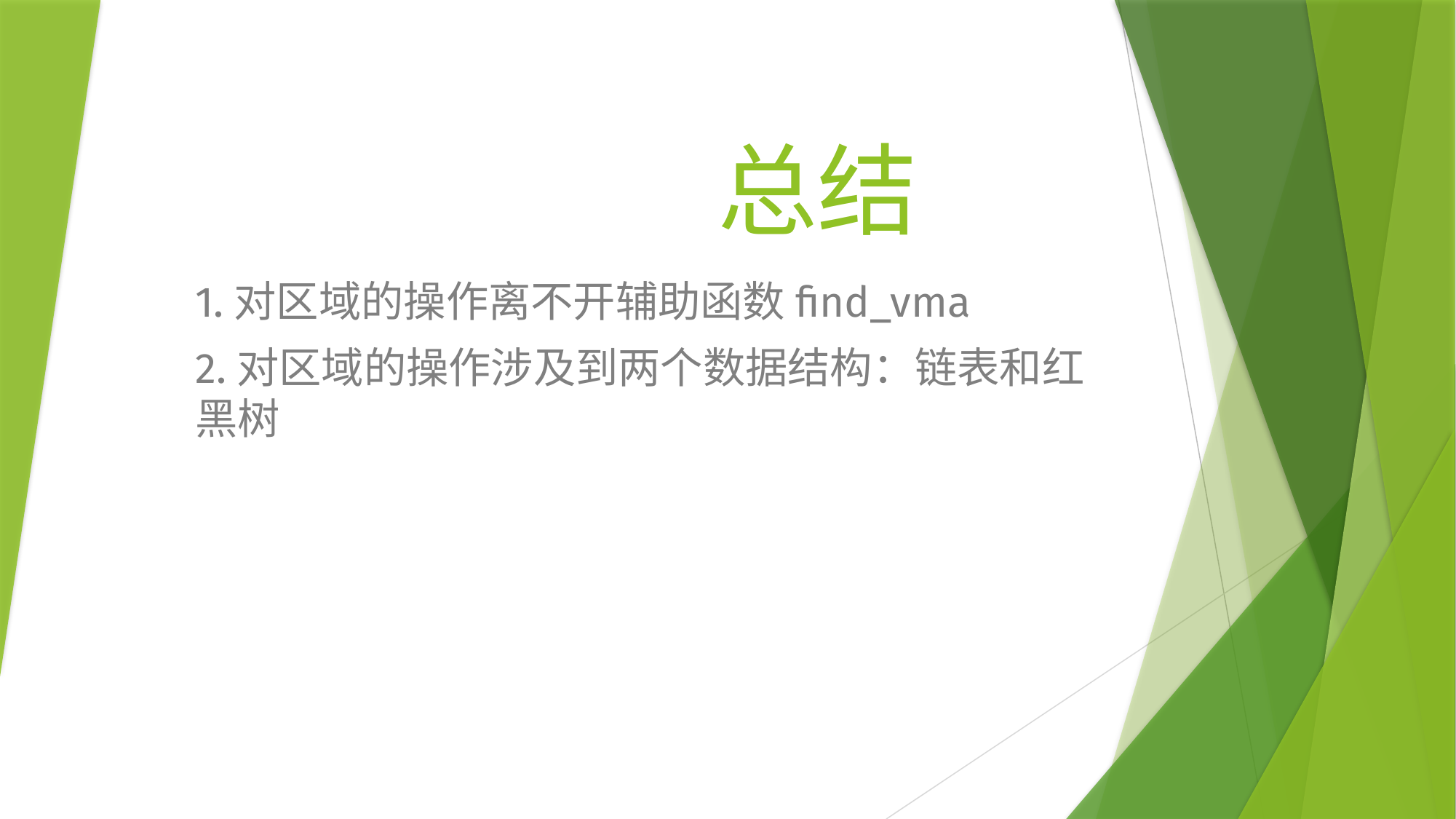

# 总结
1.对区域的操作离不开辅助函数find_vma
2.对区域的操作涉及到两个数据结构：链表和红黑树